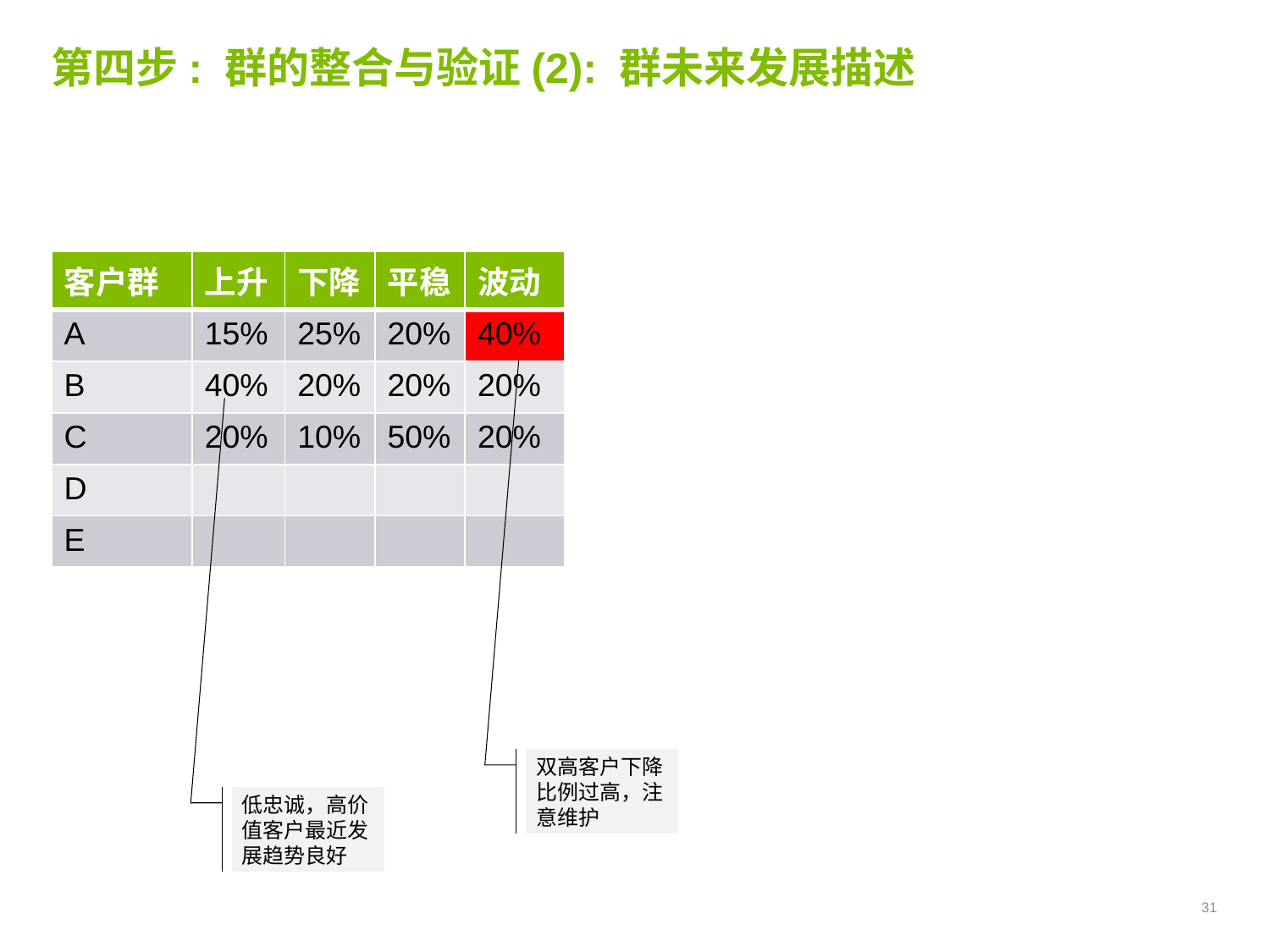

# 第四步: 群的整合与验证(2): 群未来发展描述

| 客户群 | 上升 | 下降 | 平稳 | 波动 |
| --- | --- | --- | --- | --- |
| A | 15% | 25% | 20% | 40% |
| B | 40% | 20% | 20% | 20% |
| C | 20% | 10% | 50% | 20% |
| D |  |  |  |  |
| E |  |  |  |  |
双高客户下降比例过高，注意维护
低忠诚，高价值客户最近发展趋势良好
31